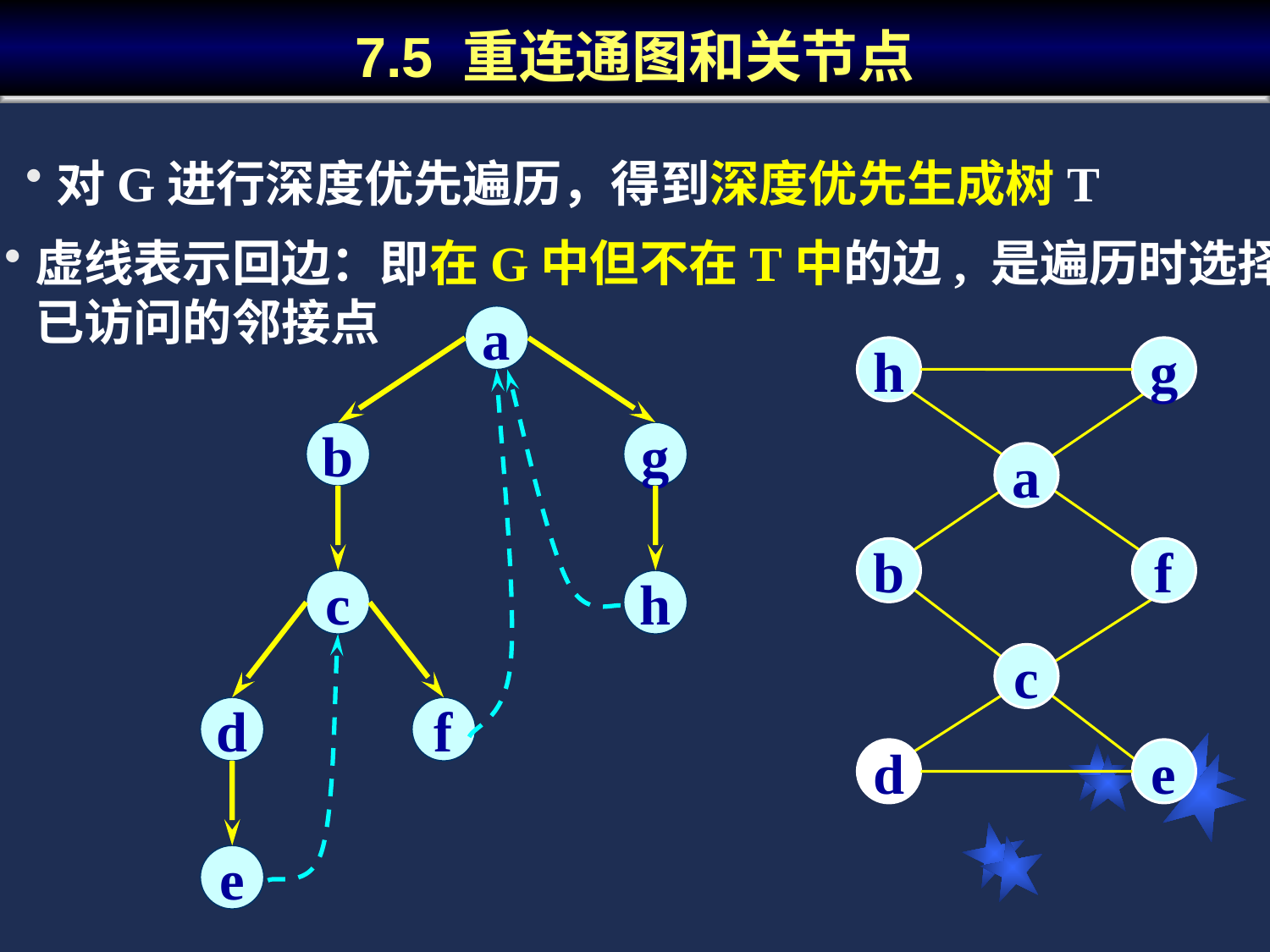

# 7.5 重连通图和关节点
对G进行深度优先遍历，得到深度优先生成树T
虚线表示回边：即在G中但不在T中的边, 是遍历时选择
已访问的邻接点
a
h
g

a
b
f

c
d
e

b
g

c
h

d
f

e